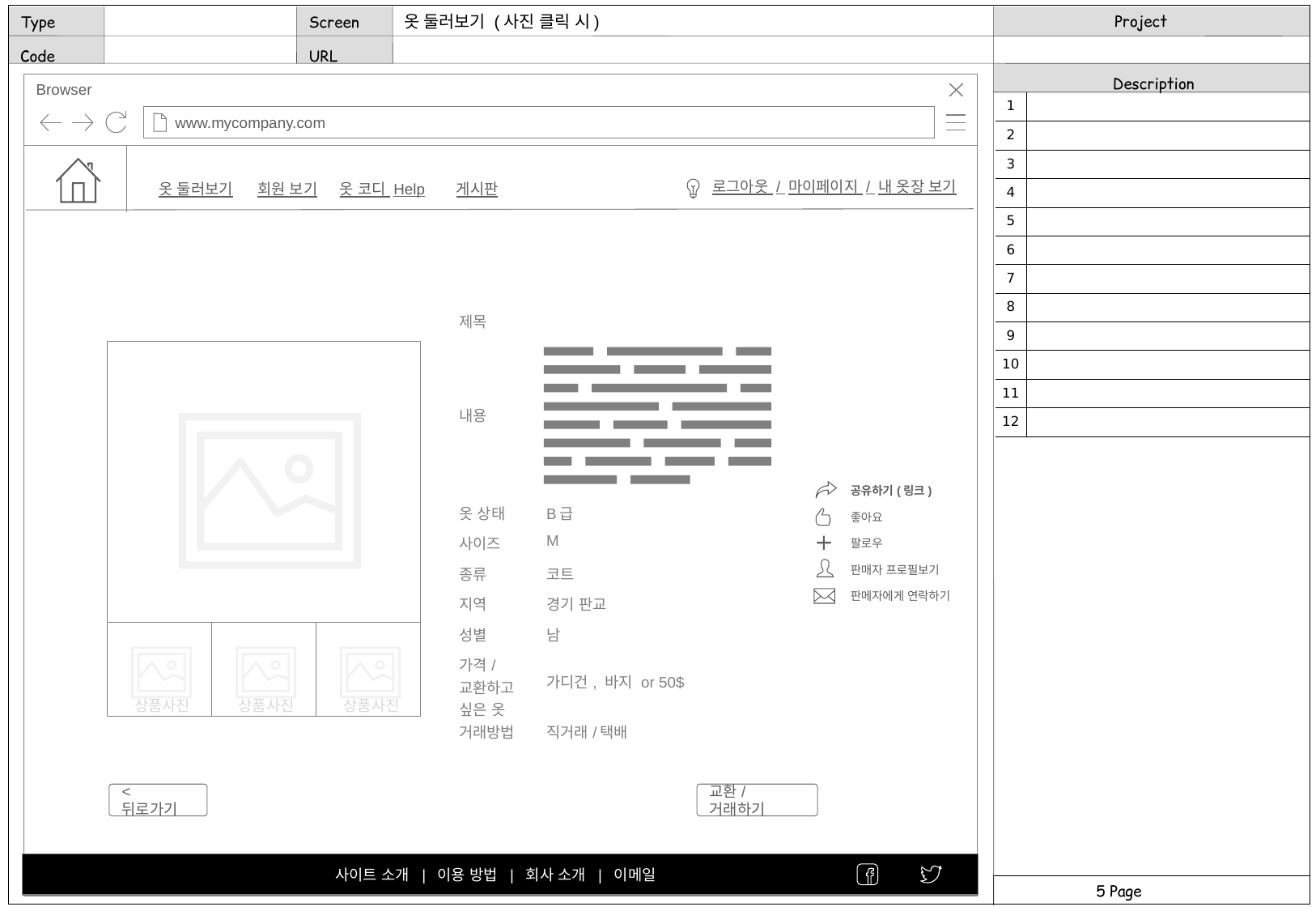

옷 둘러보기 (사진 클릭 시)

| 제목 |  |
| --- | --- |
| 내용 |  |
| 옷 상태 | B급 |
| 사이즈 | M |
| 종류 | 코트 |
| 지역 | 경기 판교 |
| 성별 | 남 |
| 가격/ 교환하고싶은 옷 | 가디건, 바지 or 50$ |
| 거래방법 | 직거래/택배 |

|  | 공유하기(링크) |
| --- | --- |
|  | 좋아요 |
|  | 팔로우 |
|  | 판매자 프로필보기 |
|  | 판메자에게 연락하기 |

상품사진
상품사진
상품사진
< 뒤로가기
교환/거래하기